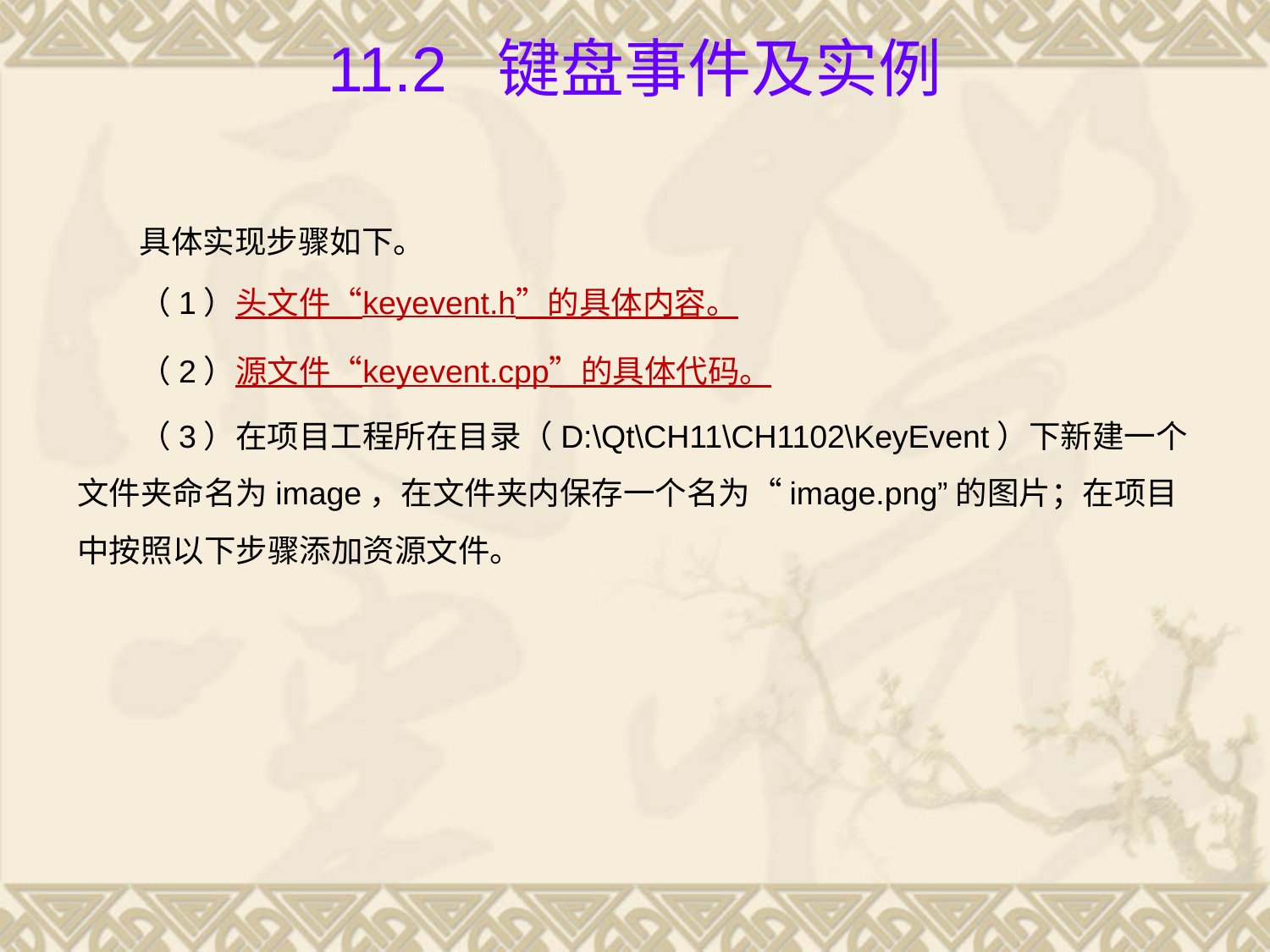

# 11.2  键盘事件及实例
具体实现步骤如下。
（1）头文件“keyevent.h”的具体内容。
（2）源文件“keyevent.cpp”的具体代码。
（3）在项目工程所在目录（D:\Qt\CH11\CH1102\KeyEvent）下新建一个文件夹命名为image，在文件夹内保存一个名为“image.png”的图片；在项目中按照以下步骤添加资源文件。